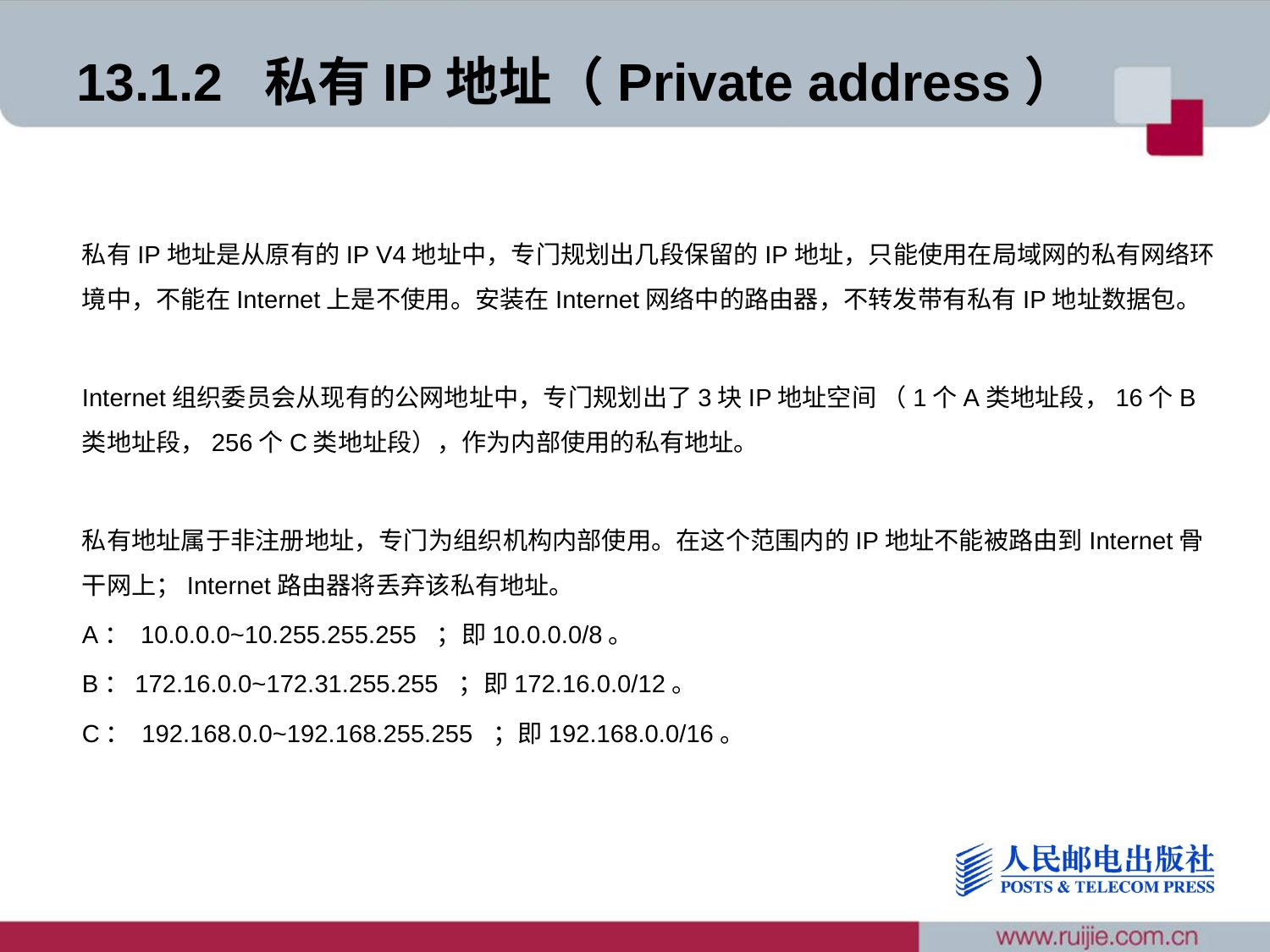

# 13.1.2  私有IP地址（Private address）
私有IP地址是从原有的IP V4地址中，专门规划出几段保留的IP地址，只能使用在局域网的私有网络环境中，不能在Internet上是不使用。安装在Internet网络中的路由器，不转发带有私有IP地址数据包。

Internet组织委员会从现有的公网地址中，专门规划出了3块IP地址空间 （1个A类地址段，16个B类地址段，256个C类地址段），作为内部使用的私有地址。

私有地址属于非注册地址，专门为组织机构内部使用。在这个范围内的IP地址不能被路由到Internet骨干网上；Internet路由器将丢弃该私有地址。
A： 10.0.0.0~10.255.255.255  ；即10.0.0.0/8。
B：172.16.0.0~172.31.255.255  ；即172.16.0.0/12。
C： 192.168.0.0~192.168.255.255  ；即192.168.0.0/16。